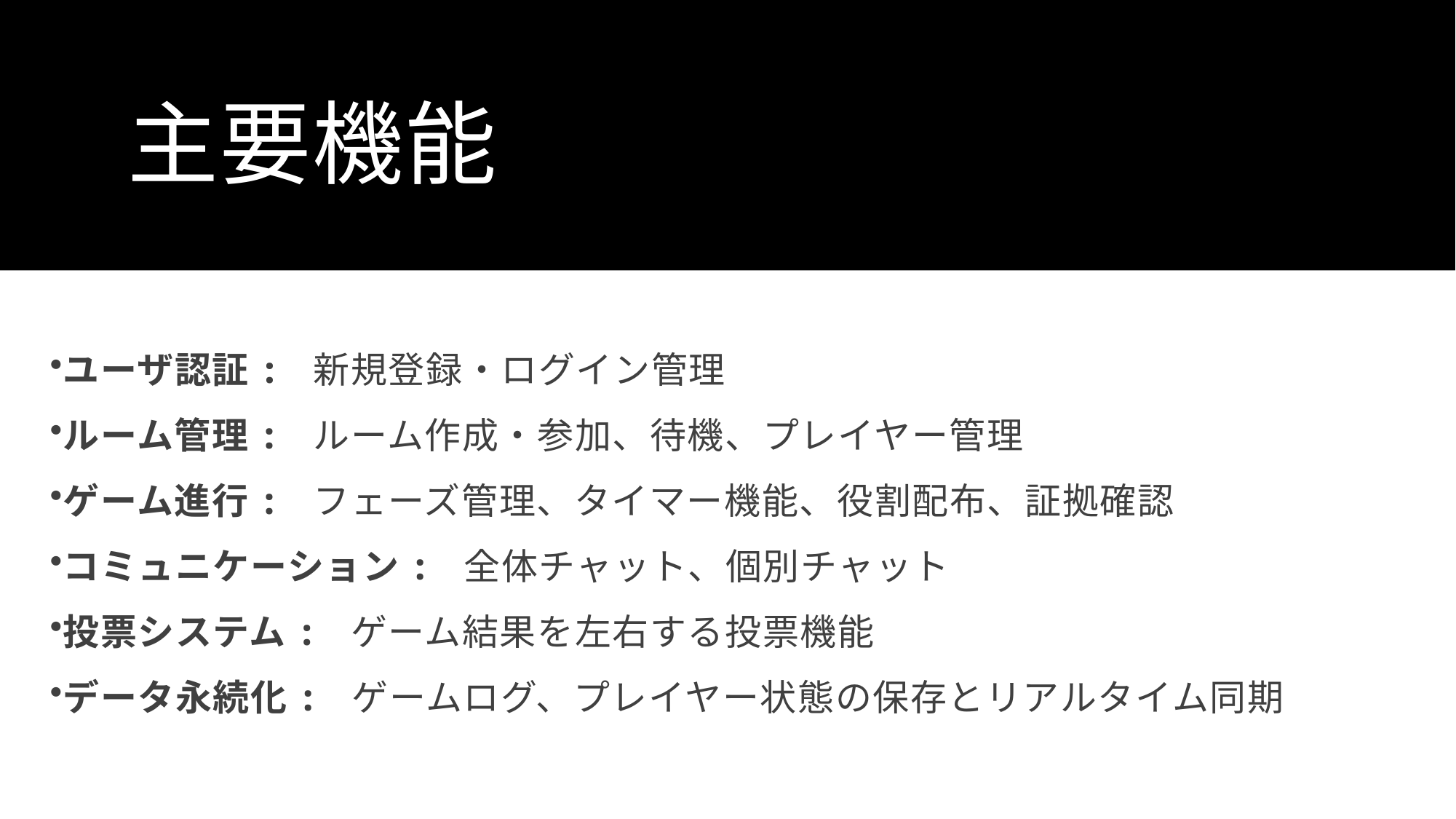

# 主要機能
ユーザ認証: 新規登録・ログイン管理
ルーム管理: ルーム作成・参加、待機、プレイヤー管理
ゲーム進行: フェーズ管理、タイマー機能、役割配布、証拠確認
コミュニケーション: 全体チャット、個別チャット
投票システム: ゲーム結果を左右する投票機能
データ永続化: ゲームログ、プレイヤー状態の保存とリアルタイム同期